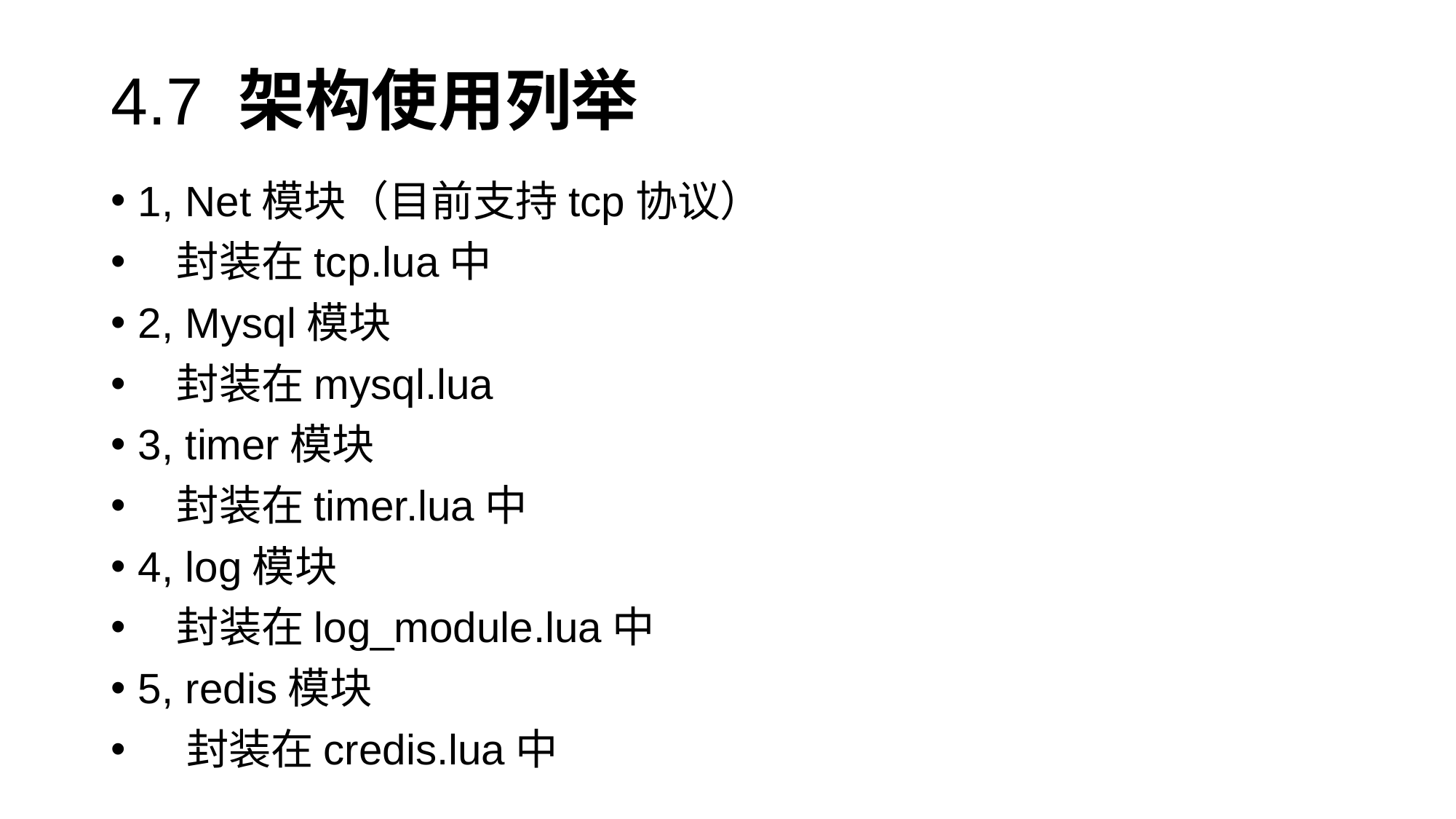

# 4.7 架构使用列举
1, Net模块（目前支持tcp协议）
   封装在tcp.lua中
2, Mysql模块
   封装在mysql.lua
3, timer模块
   封装在timer.lua中
4, log模块
   封装在log_module.lua中
5, redis模块
    封装在credis.lua中